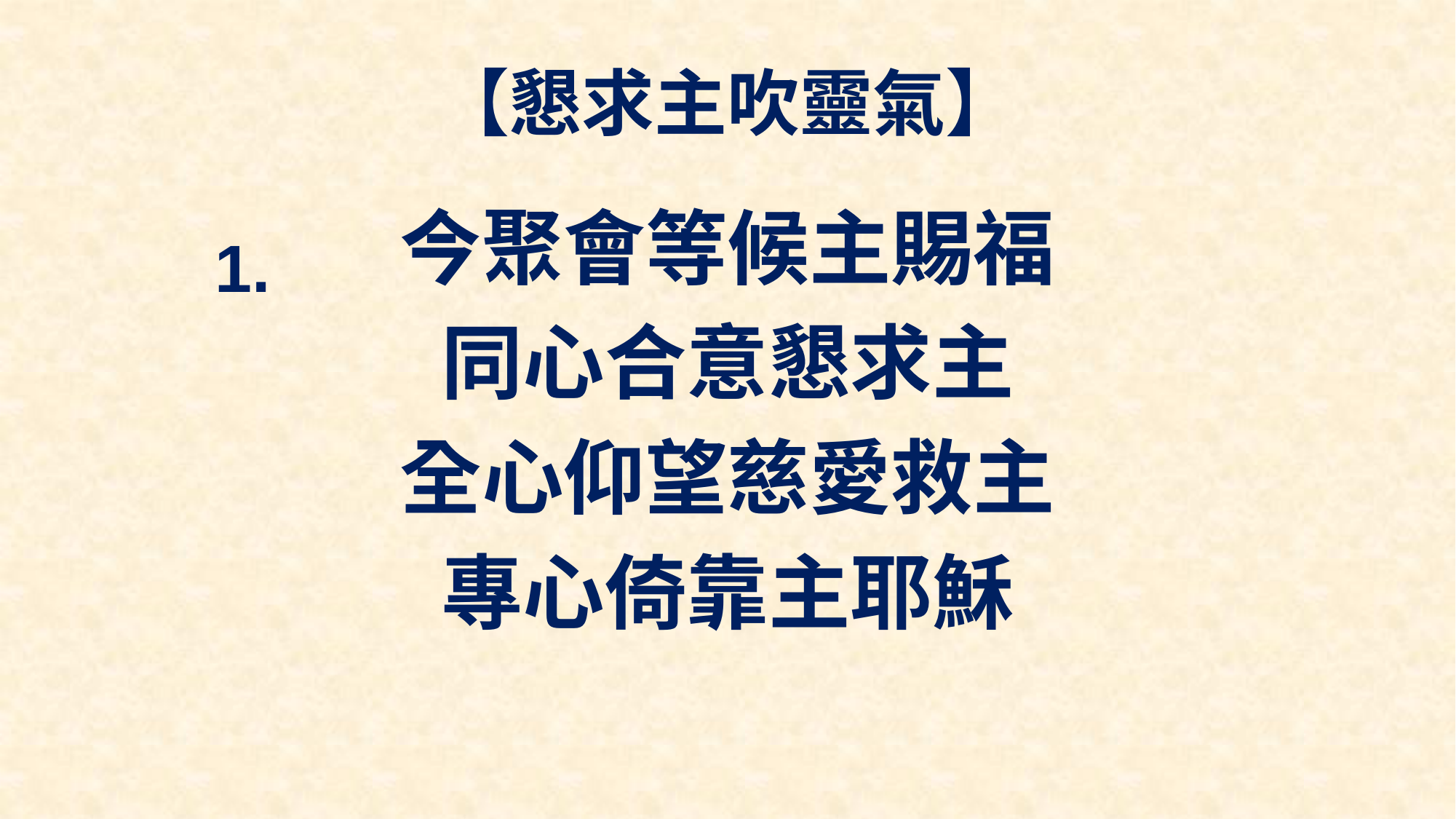

# 【懇求主吹靈氣】
今聚會等候主賜福
同心合意懇求主
全心仰望慈愛救主
專心倚靠主耶穌
1.